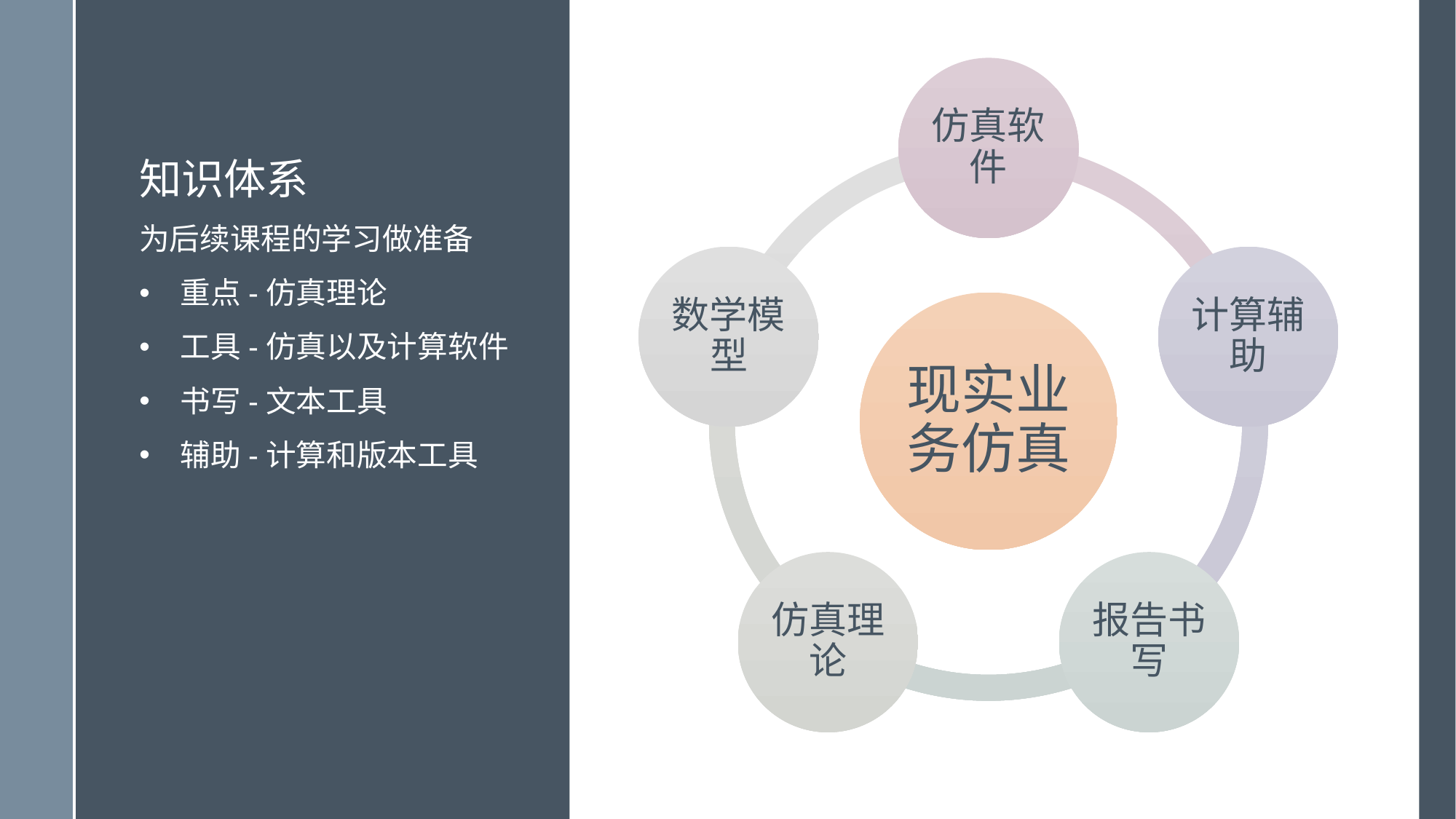

# 知识体系
现实业务仿真
仿真软件
计算辅助
报告书写
仿真理论
数学模型
为后续课程的学习做准备
重点-仿真理论
工具-仿真以及计算软件
书写-文本工具
辅助-计算和版本工具